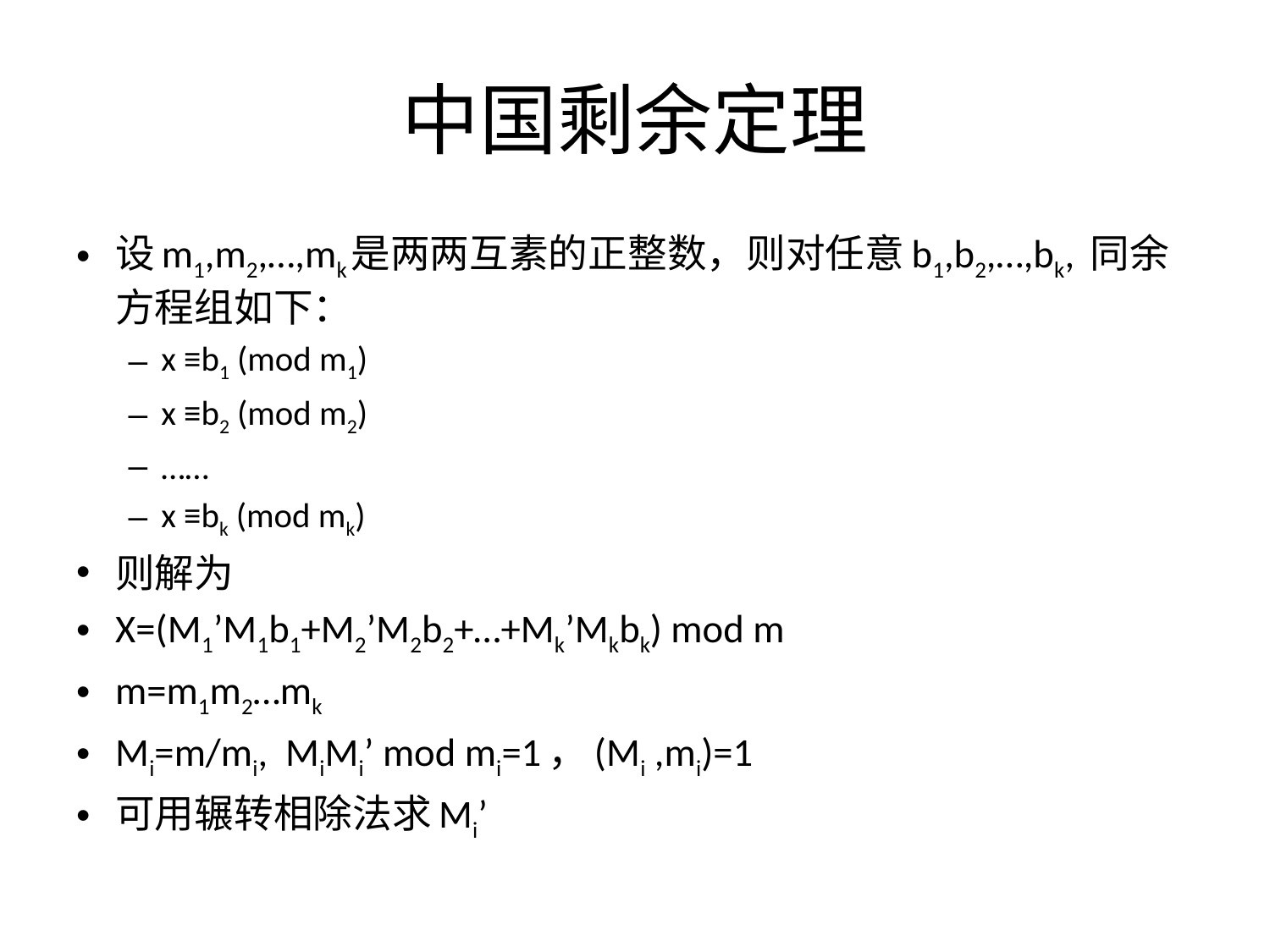

# 中国剩余定理
设m1,m2,…,mk是两两互素的正整数，则对任意b1,b2,…,bk, 同余方程组如下：
x ≡b1 (mod m1)
x ≡b2 (mod m2)
……
x ≡bk (mod mk)
则解为
X=(M1’M1b1+M2’M2b2+…+Mk’Mkbk) mod m
m=m1m2…mk
Mi=m/mi,  MiMi’ mod mi=1，(Mi ,mi)=1
可用辗转相除法求Mi’